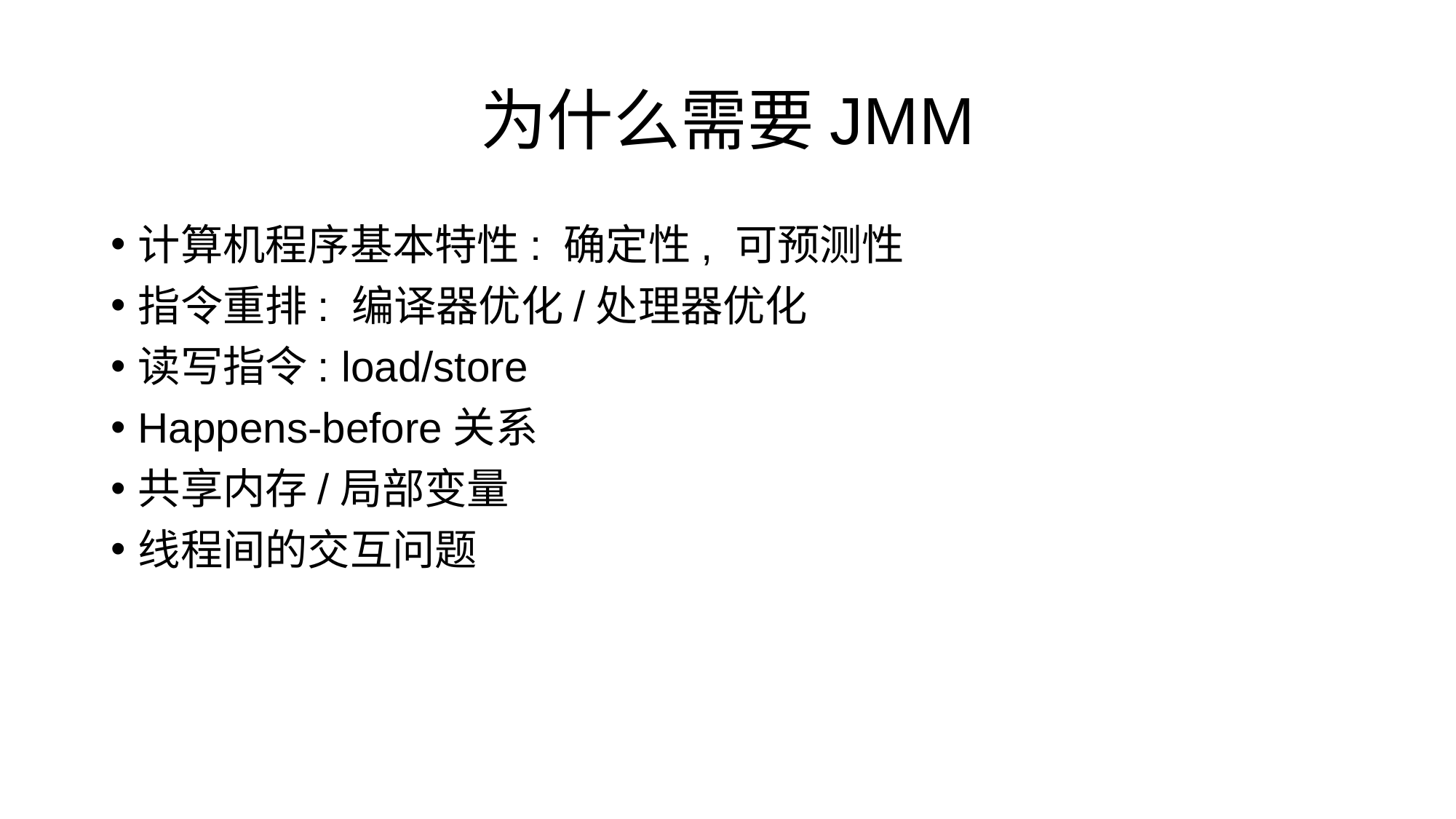

# 为什么需要JMM
计算机程序基本特性: 确定性, 可预测性
指令重排: 编译器优化/处理器优化
读写指令: load/store
Happens-before关系
共享内存/局部变量
线程间的交互问题